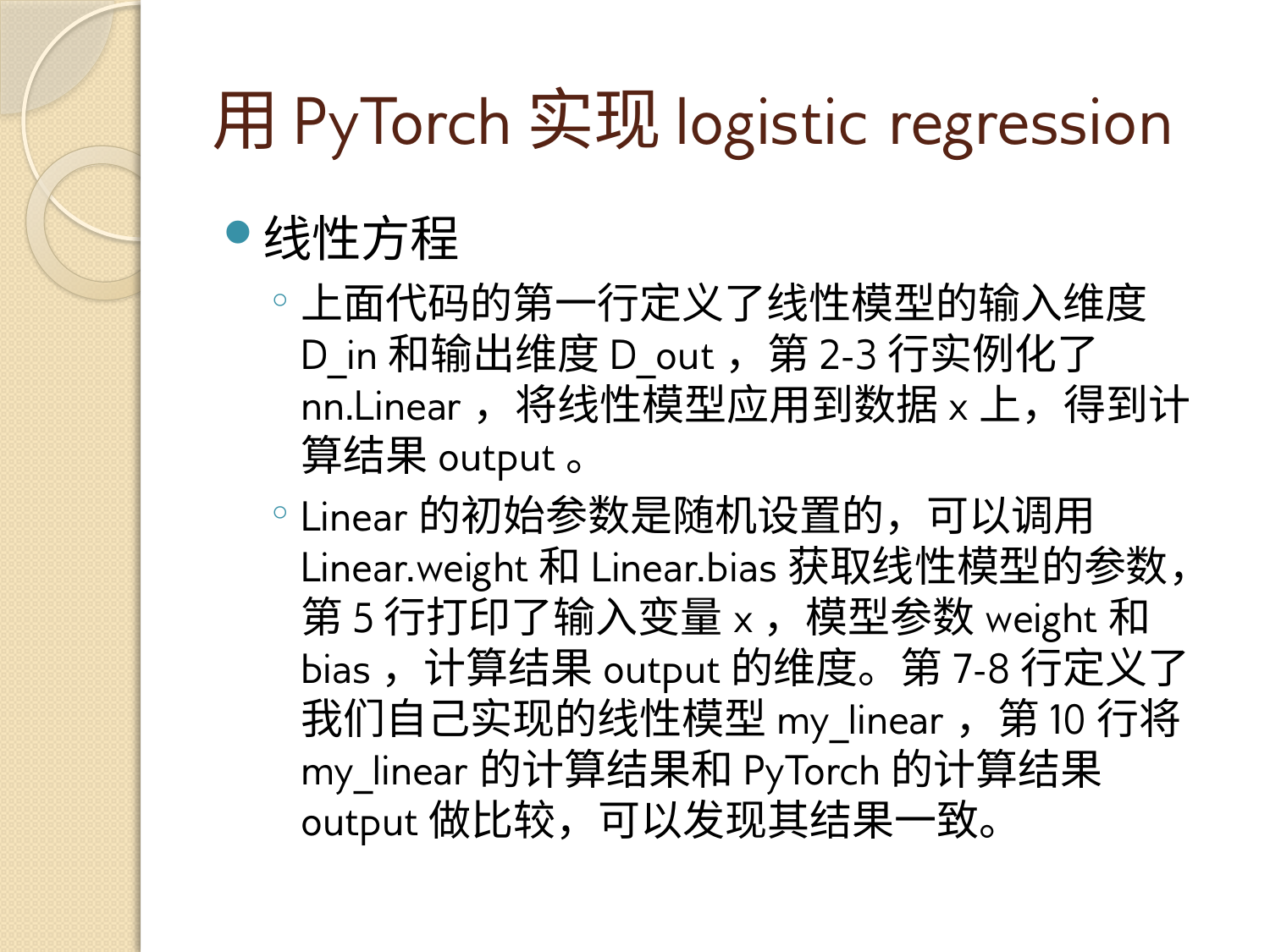

# 用PyTorch实现logistic regression
线性方程
上面代码的第一行定义了线性模型的输入维度D_in和输出维度D_out，第2-3行实例化了nn.Linear，将线性模型应用到数据x上，得到计算结果output。
Linear的初始参数是随机设置的，可以调用Linear.weight和Linear.bias获取线性模型的参数，第5行打印了输入变量x，模型参数weight和bias，计算结果output的维度。第7-8行定义了我们自己实现的线性模型my_linear，第10行将my_linear的计算结果和PyTorch的计算结果output做比较，可以发现其结果一致。